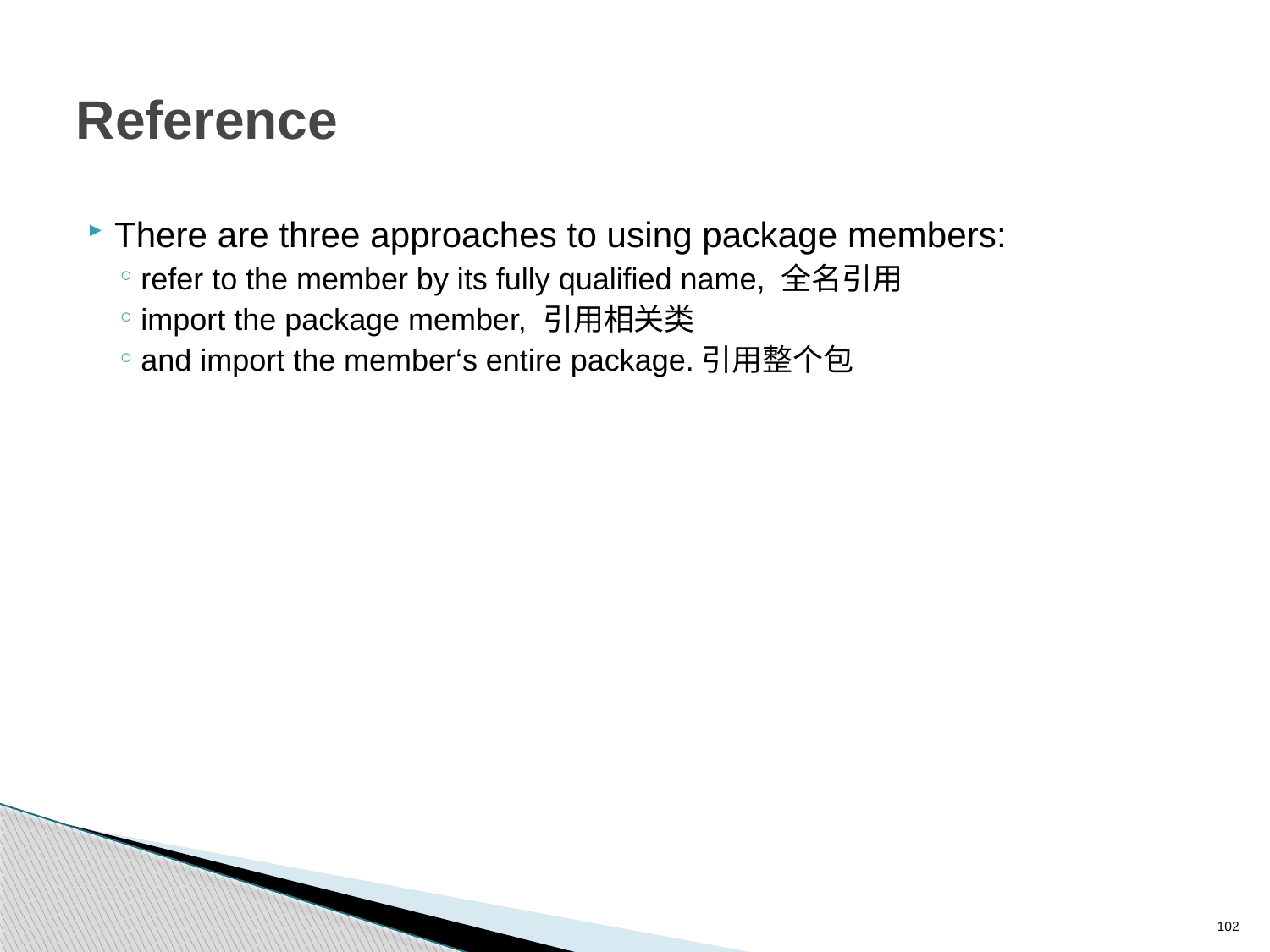

# Reference
There are three approaches to using package members:
refer to the member by its fully qualified name, 全名引用
import the package member, 引用相关类
and import the member‘s entire package.引用整个包

102